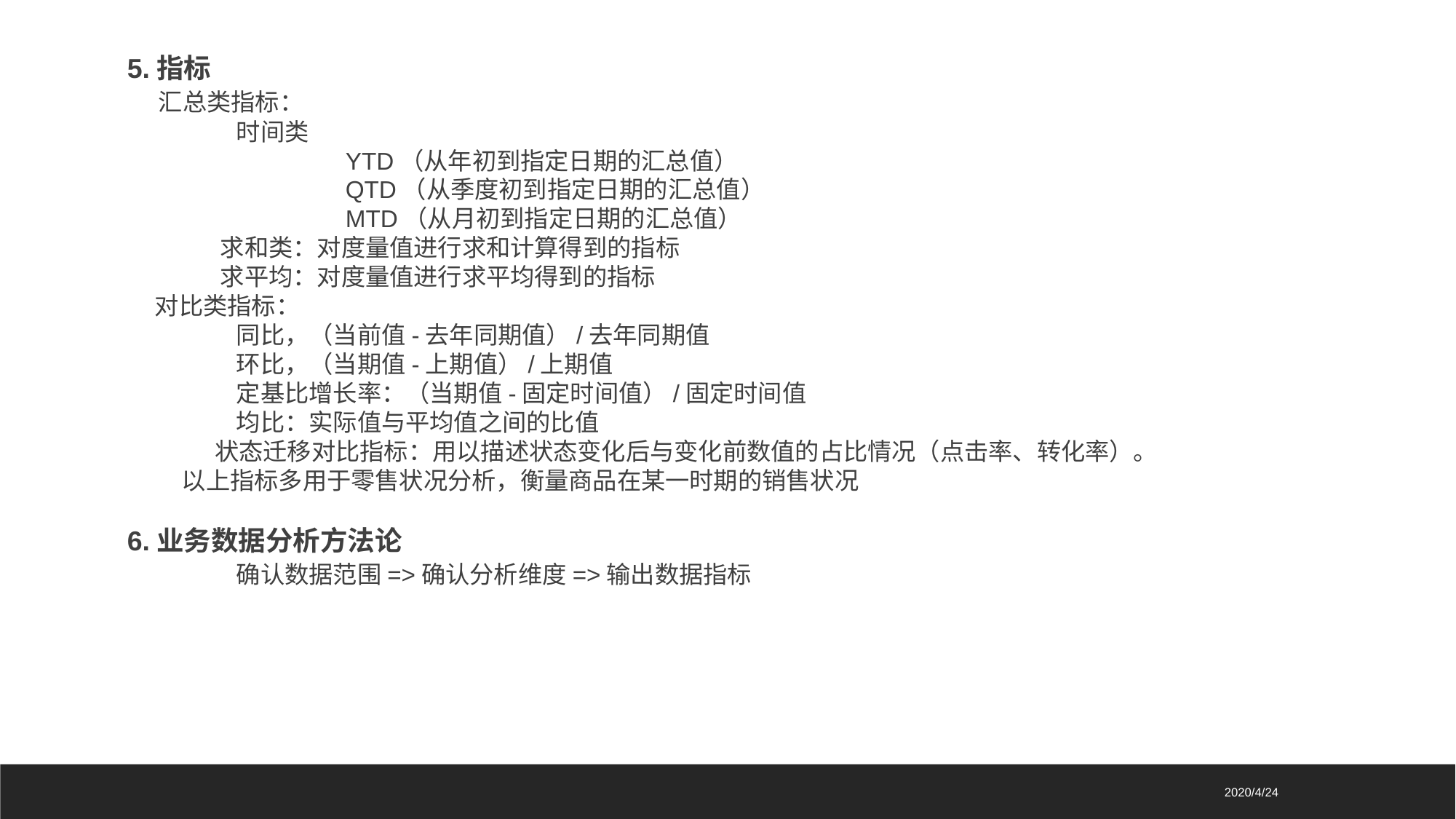

5.指标
    汇总类指标：
	时间类
		YTD（从年初到指定日期的汇总值）
                   	QTD（从季度初到指定日期的汇总值）
                   	MTD（从月初到指定日期的汇总值）
                求和类：对度量值进行求和计算得到的指标
                求平均：对度量值进行求平均得到的指标
    对比类指标：
	同比，（当前值-去年同期值）/去年同期值
	环比，（当期值-上期值）/上期值
	定基比增长率：（当期值-固定时间值）/固定时间值
            	均比：实际值与平均值之间的比值
               状态迁移对比指标：用以描述状态变化后与变化前数值的占比情况（点击率、转化率）。
以上指标多用于零售状况分析，衡量商品在某一时期的销售状况

6.业务数据分析方法论
	确认数据范围=>确认分析维度=>输出数据指标

2020/4/24